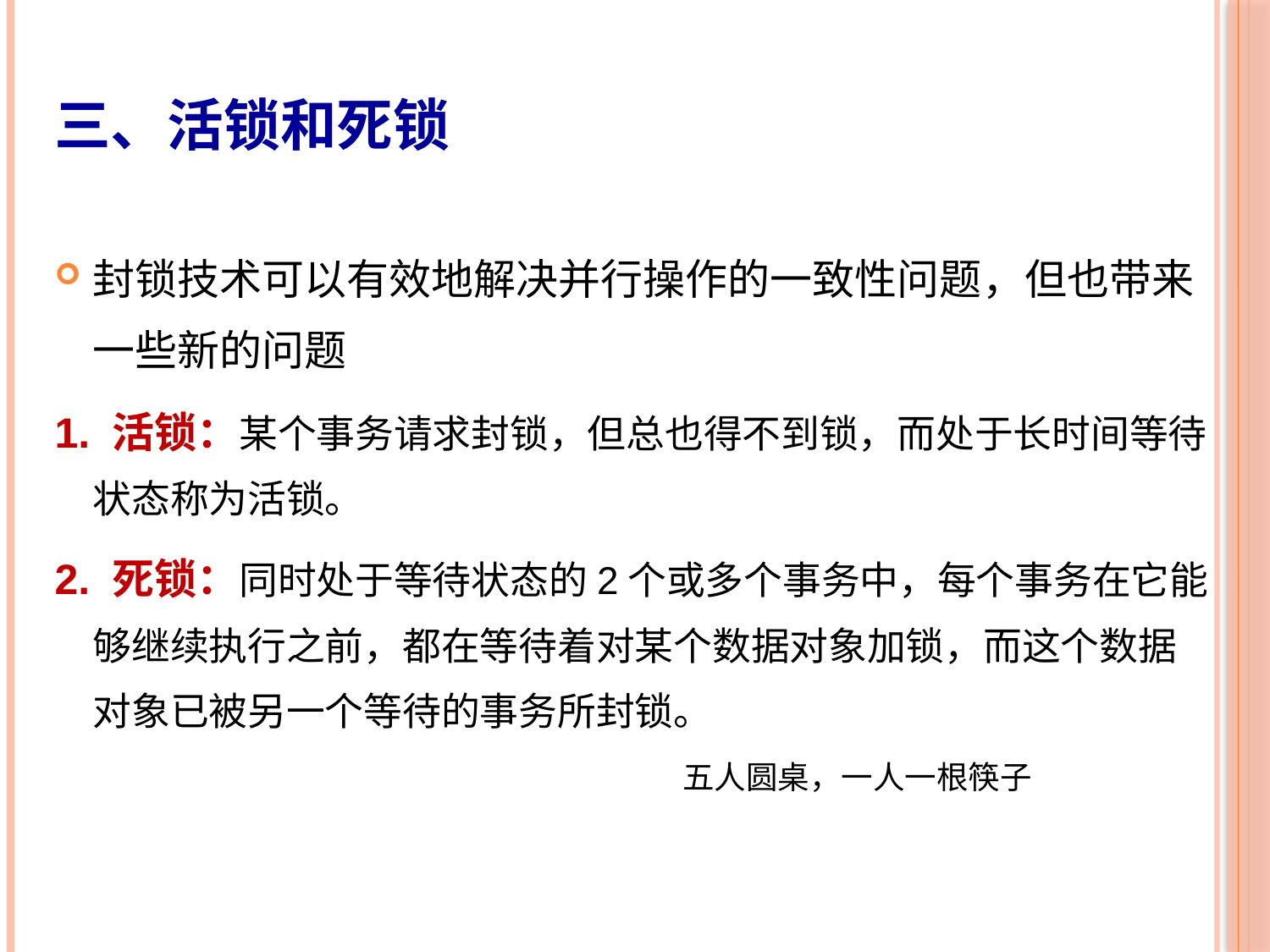

# 三、活锁和死锁
封锁技术可以有效地解决并行操作的一致性问题，但也带来一些新的问题
1. 活锁：某个事务请求封锁，但总也得不到锁，而处于长时间等待状态称为活锁。
2. 死锁：同时处于等待状态的2个或多个事务中，每个事务在它能够继续执行之前，都在等待着对某个数据对象加锁，而这个数据对象已被另一个等待的事务所封锁。
五人圆桌，一人一根筷子